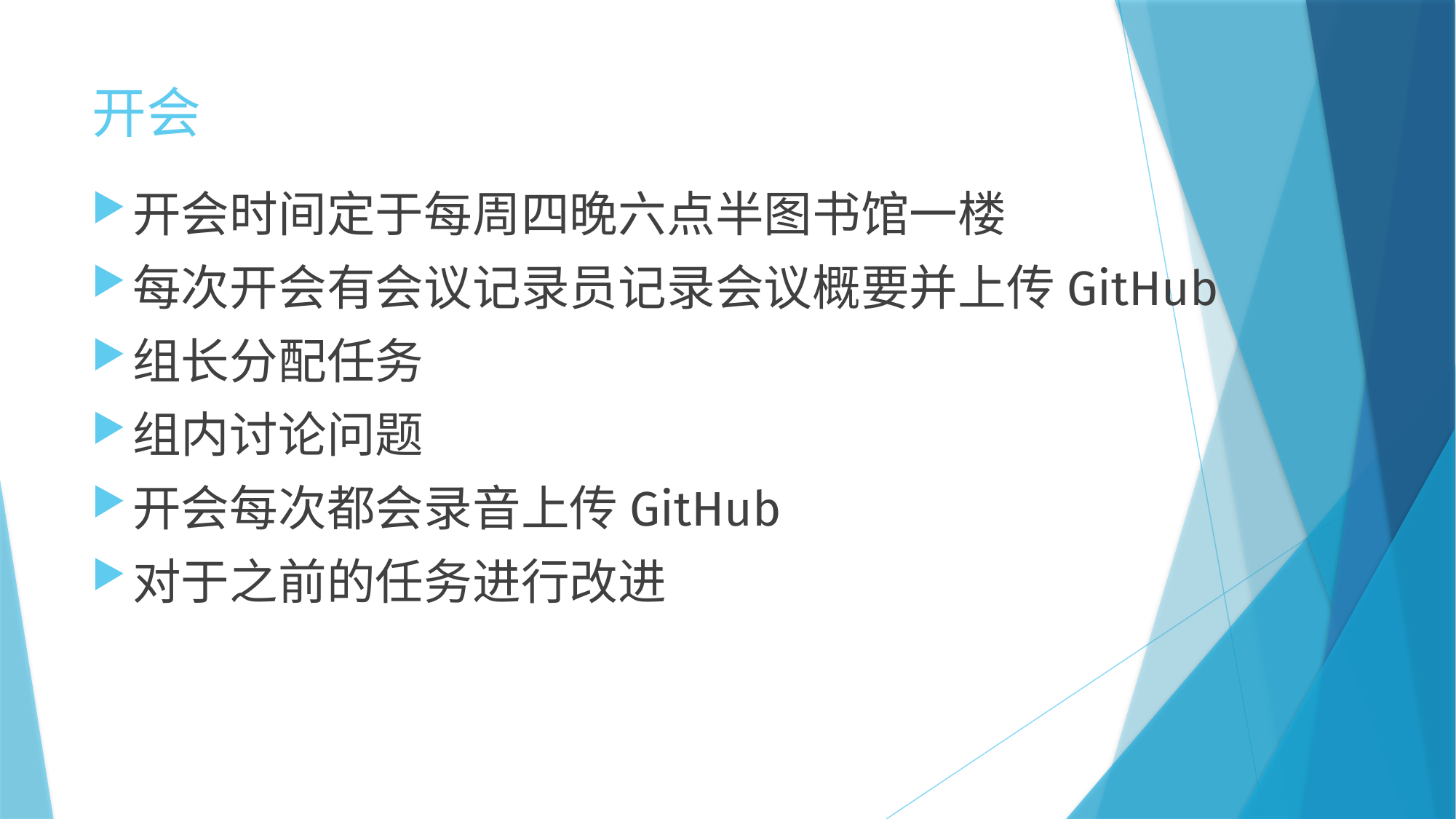

# 开会
开会时间定于每周四晚六点半图书馆一楼
每次开会有会议记录员记录会议概要并上传GitHub
组长分配任务
组内讨论问题
开会每次都会录音上传GitHub
对于之前的任务进行改进